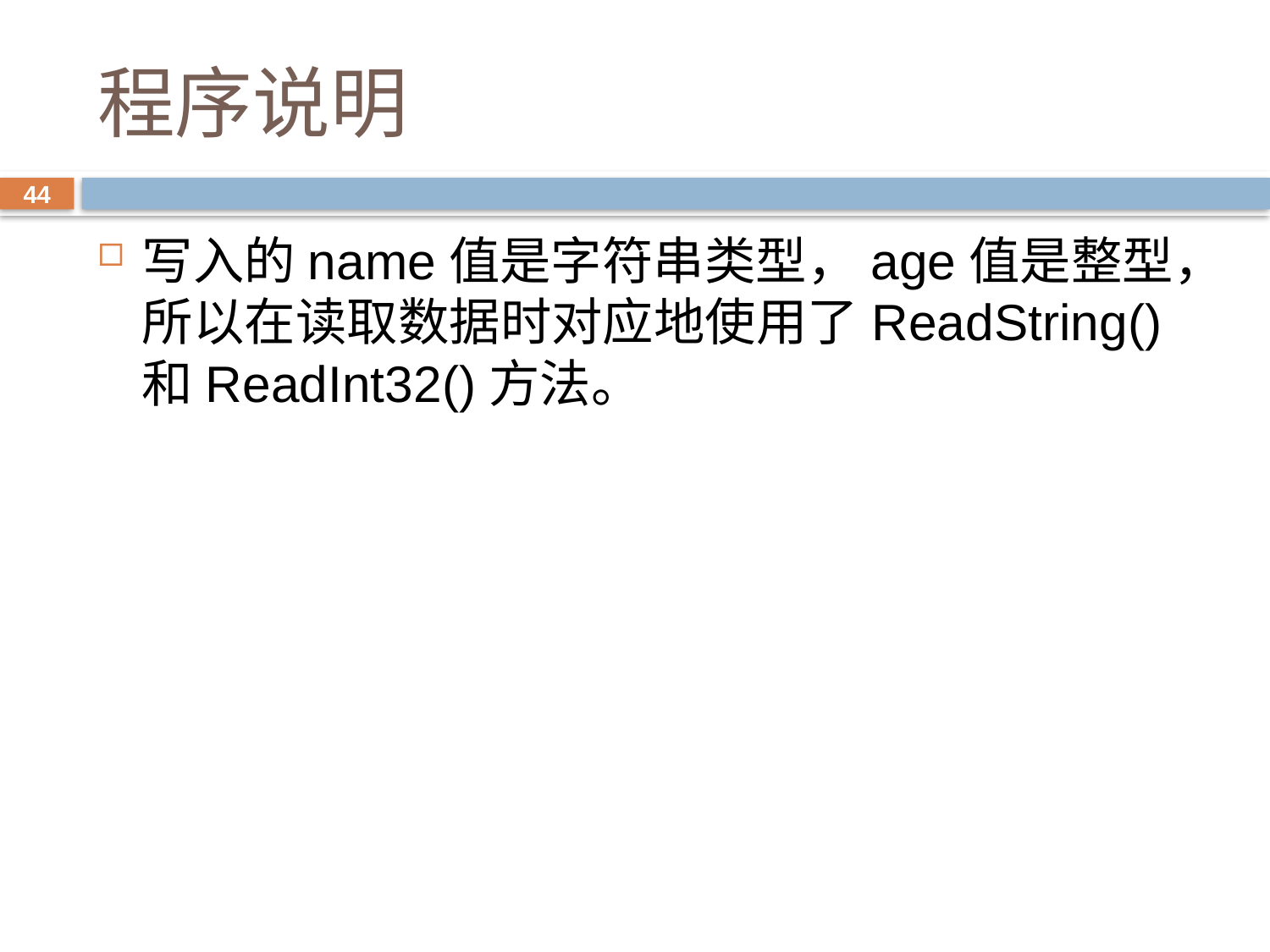

# 程序说明
44
写入的name值是字符串类型，age值是整型，所以在读取数据时对应地使用了ReadString()和ReadInt32()方法。